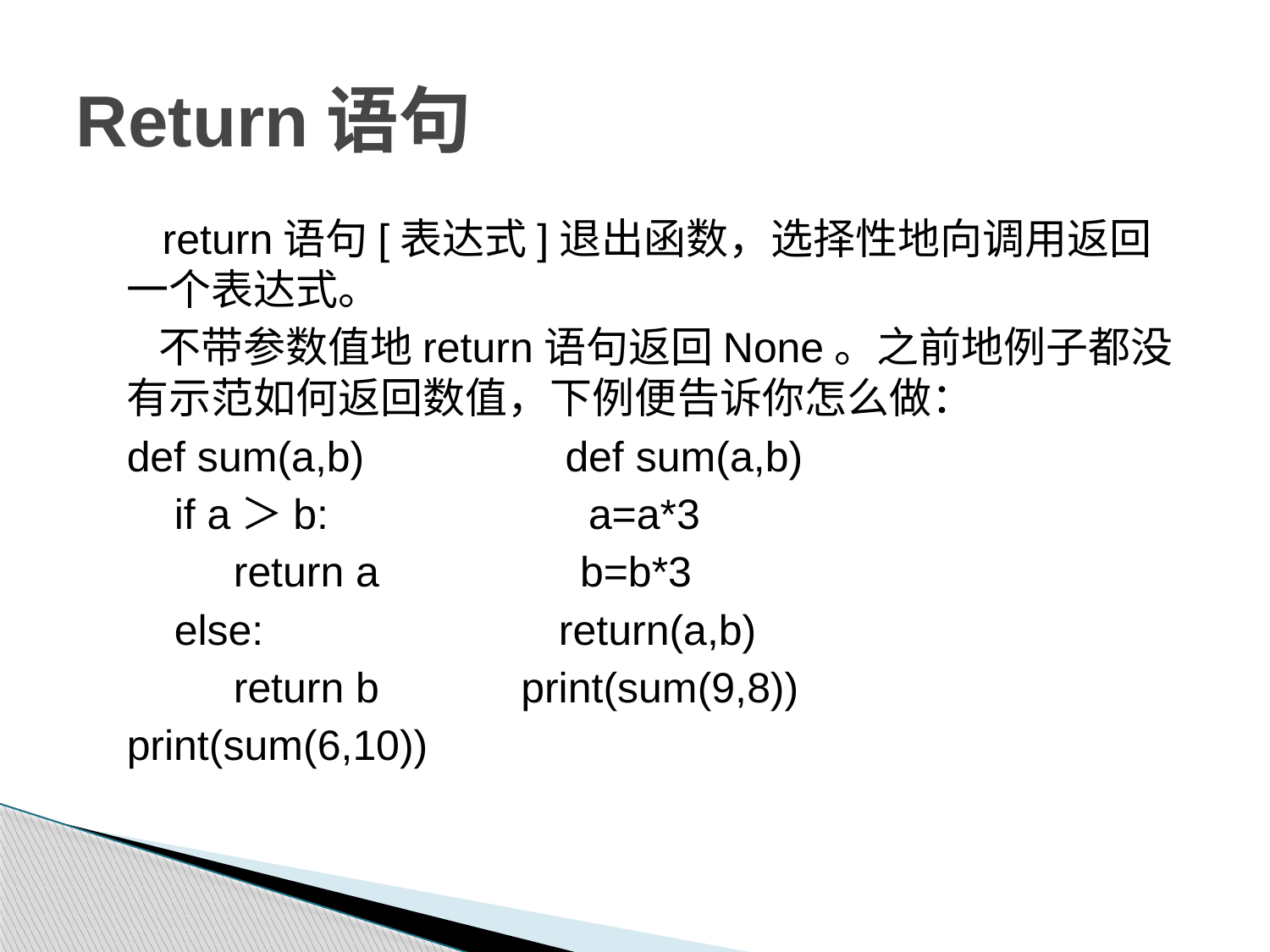

# Return语句
      return语句[表达式]退出函数，选择性地向调用返回一个表达式。
      不带参数值地return语句返回None。之前地例子都没有示范如何返回数值，下例便告诉你怎么做：
   def sum(a,b)                 def sum(a,b)
       if a＞b:                      a=a*3
            return a                 b=b*3
       else:                         return(a,b)
            return b            print(sum(9,8))
   print(sum(6,10))